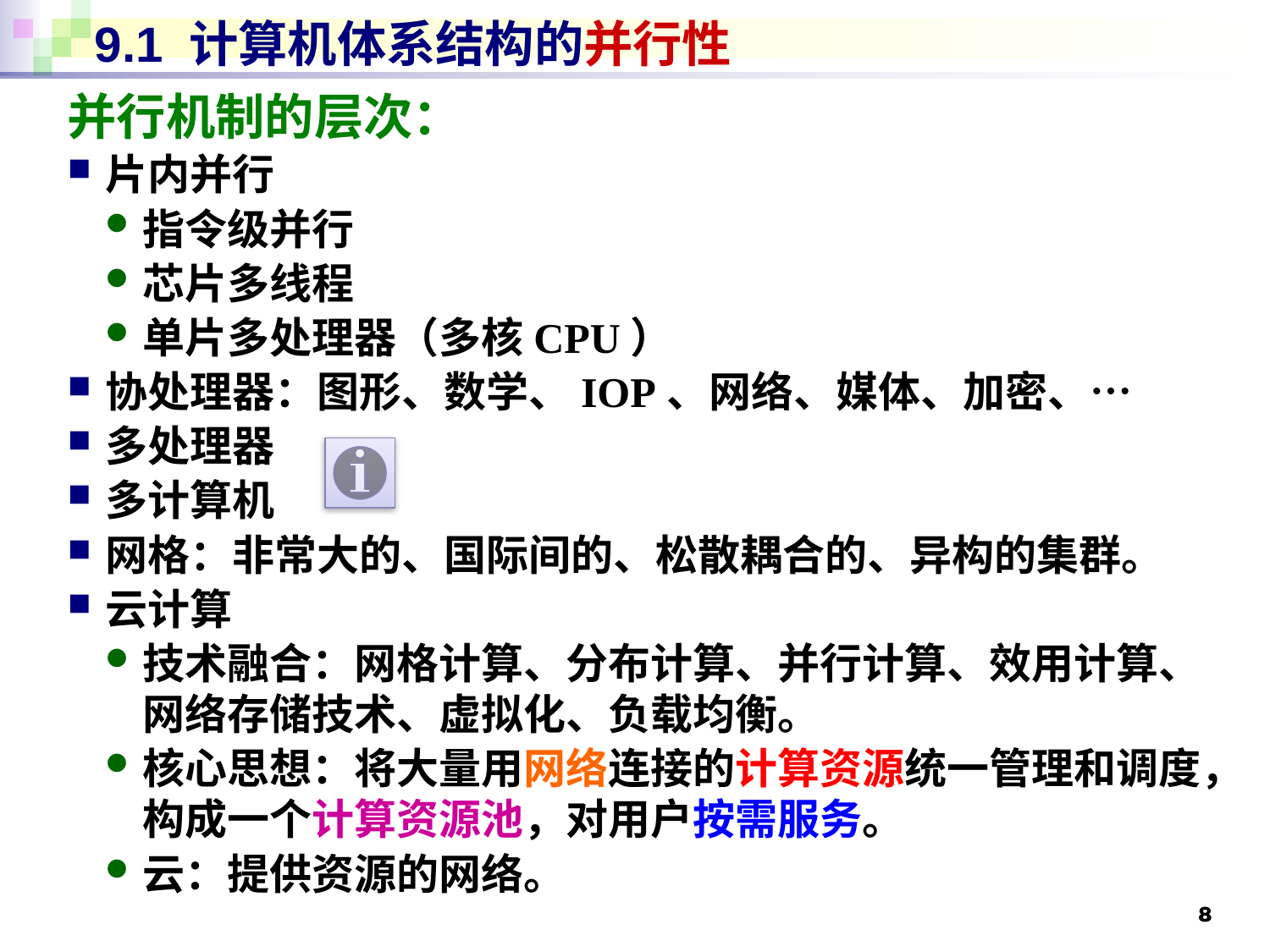

# 9.1 计算机体系结构的并行性
并行机制的层次：
片内并行
指令级并行
芯片多线程
单片多处理器（多核CPU）
协处理器：图形、数学、IOP、网络、媒体、加密、…
多处理器
多计算机
网格：非常大的、国际间的、松散耦合的、异构的集群。
云计算
技术融合：网格计算、分布计算、并行计算、效用计算、
网络存储技术、虚拟化、负载均衡。
核心思想：将大量用网络连接的计算资源统一管理和调度，构成一个计算资源池，对用户按需服务。
云：提供资源的网络。

8